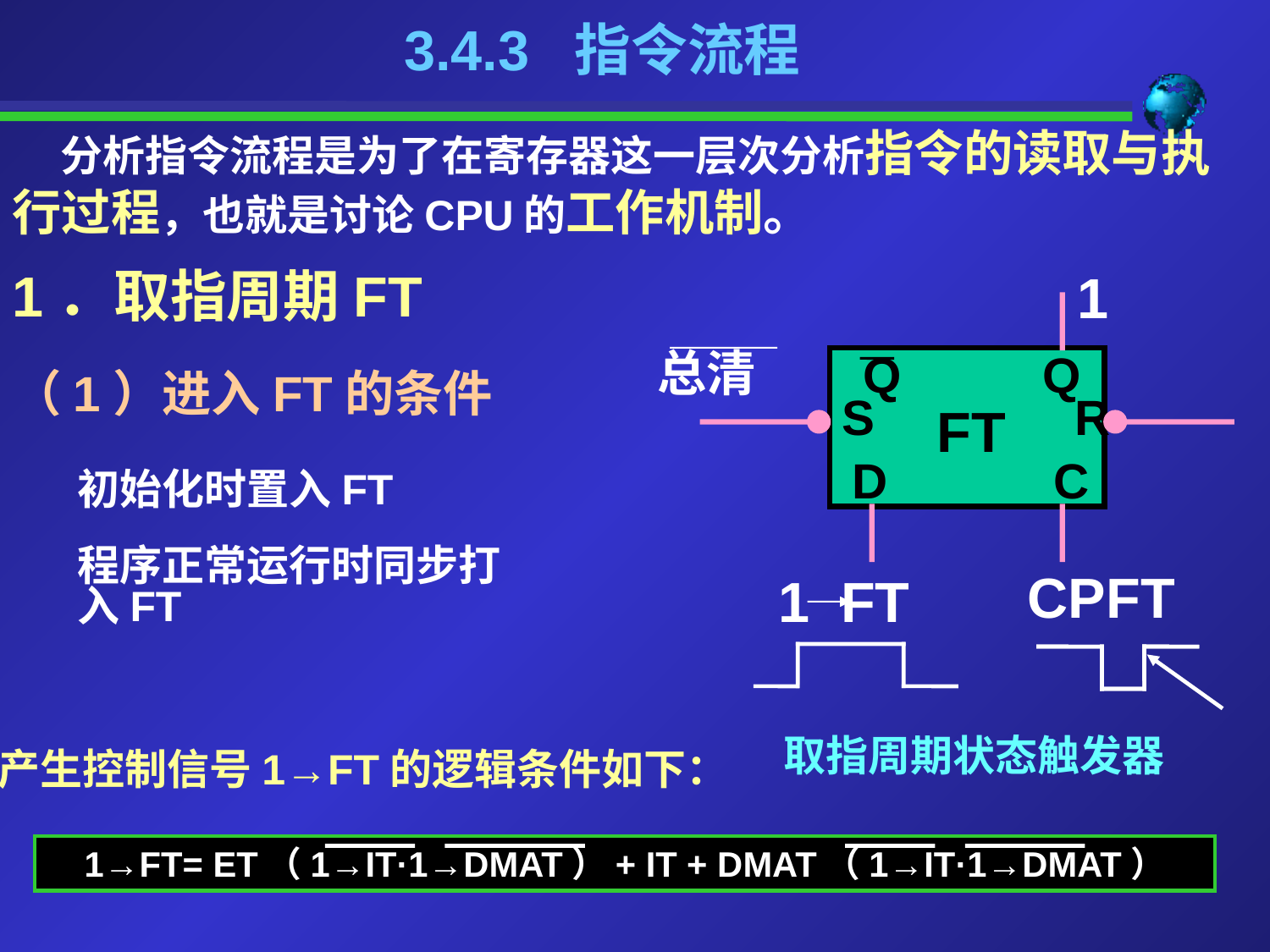

3.4.3  指令流程
    分析指令流程是为了在寄存器这一层次分析指令的读取与执行过程，也就是讨论CPU的工作机制。
1．取指周期FT
1

总清
Q
Q

S
R
FT

D
C

CPFT
1  FT

（1）进入FT的条件

初始化时置入FT
程序正常运行时同步打入FT
取指周期状态触发器
产生控制信号1→FT的逻辑条件如下：
1→FT= ET（1→IT·1→DMAT）+ IT + DMAT（1→IT·1→DMAT）

54